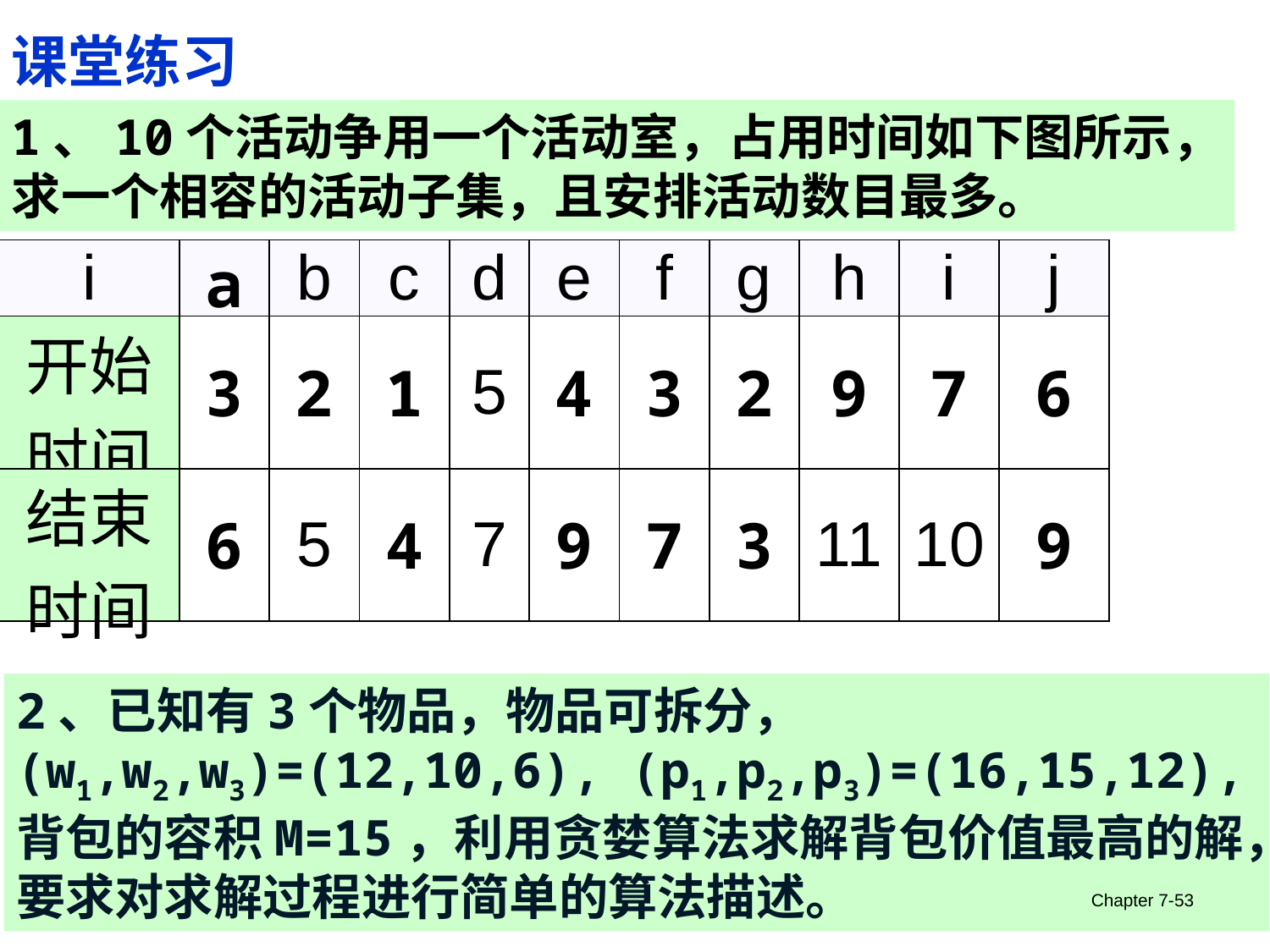

课堂练习
1、10个活动争用一个活动室，占用时间如下图所示，求一个相容的活动子集，且安排活动数目最多。
| i | a | b | c | d | e | f | g | h | i | j |
| --- | --- | --- | --- | --- | --- | --- | --- | --- | --- | --- |
| 开始时间 | 3 | 2 | 1 | 5 | 4 | 3 | 2 | 9 | 7 | 6 |
| 结束时间 | 6 | 5 | 4 | 7 | 9 | 7 | 3 | 11 | 10 | 9 |
2、已知有3个物品，物品可拆分，(w1,w2,w3)=(12,10,6), (p1,p2,p3)=(16,15,12), 背包的容积M=15，利用贪婪算法求解背包价值最高的解，要求对求解过程进行简单的算法描述。
Chapter 7-53